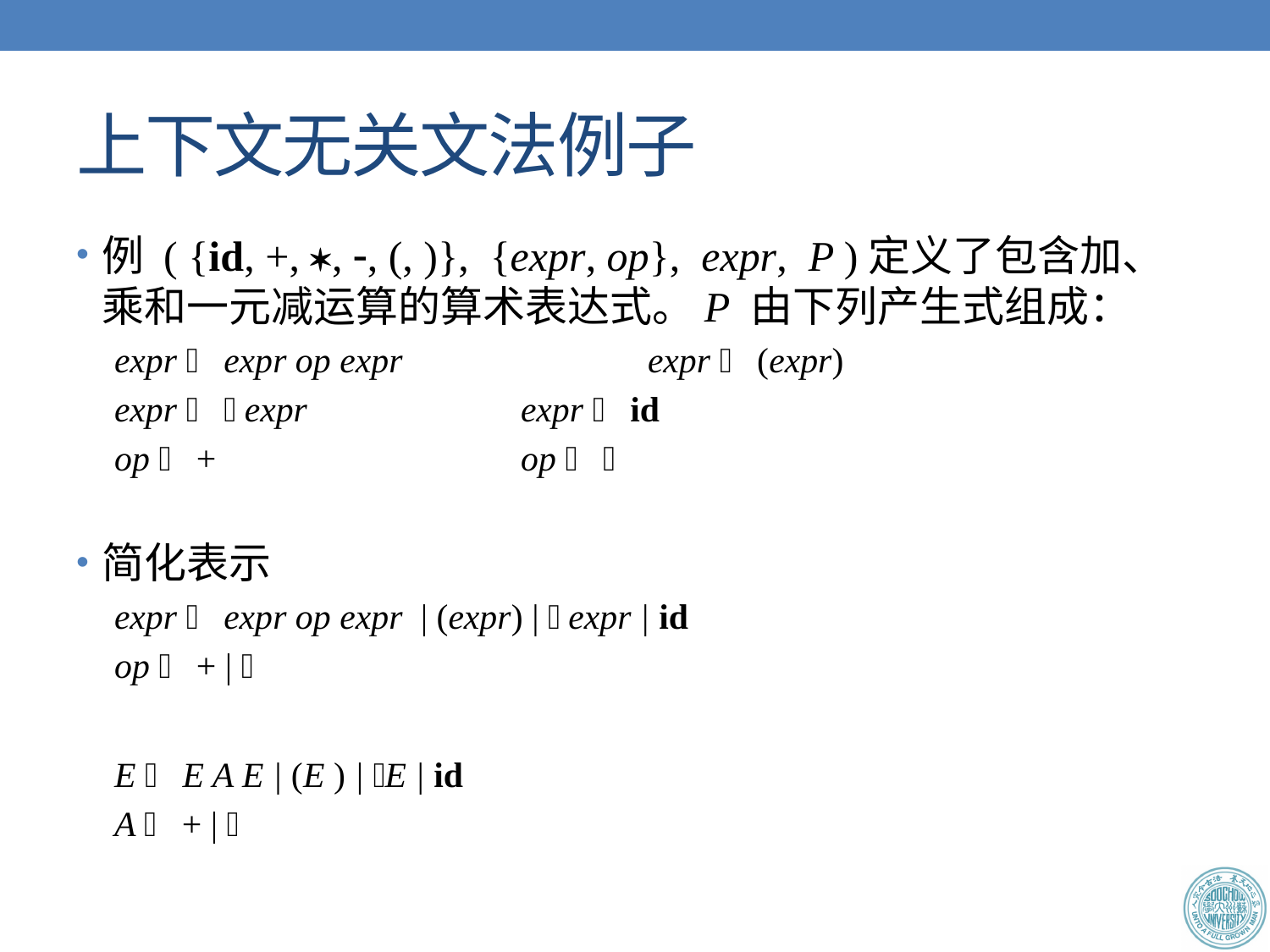

# 上下文无关文法例子
例 ( {id, +, ∗, −, (, )},  {expr, op},  expr,  P )定义了包含加、乘和一元减运算的算术表达式。P 由下列产生式组成：
expr → expr op expr  		expr → (expr)
expr → − expr  		expr → id
op → +   			op → ∗

简化表示
expr → expr op expr  | (expr) | − expr | id
op → + | ∗

E → E A E | (E ) | −E | id
A → + | ∗